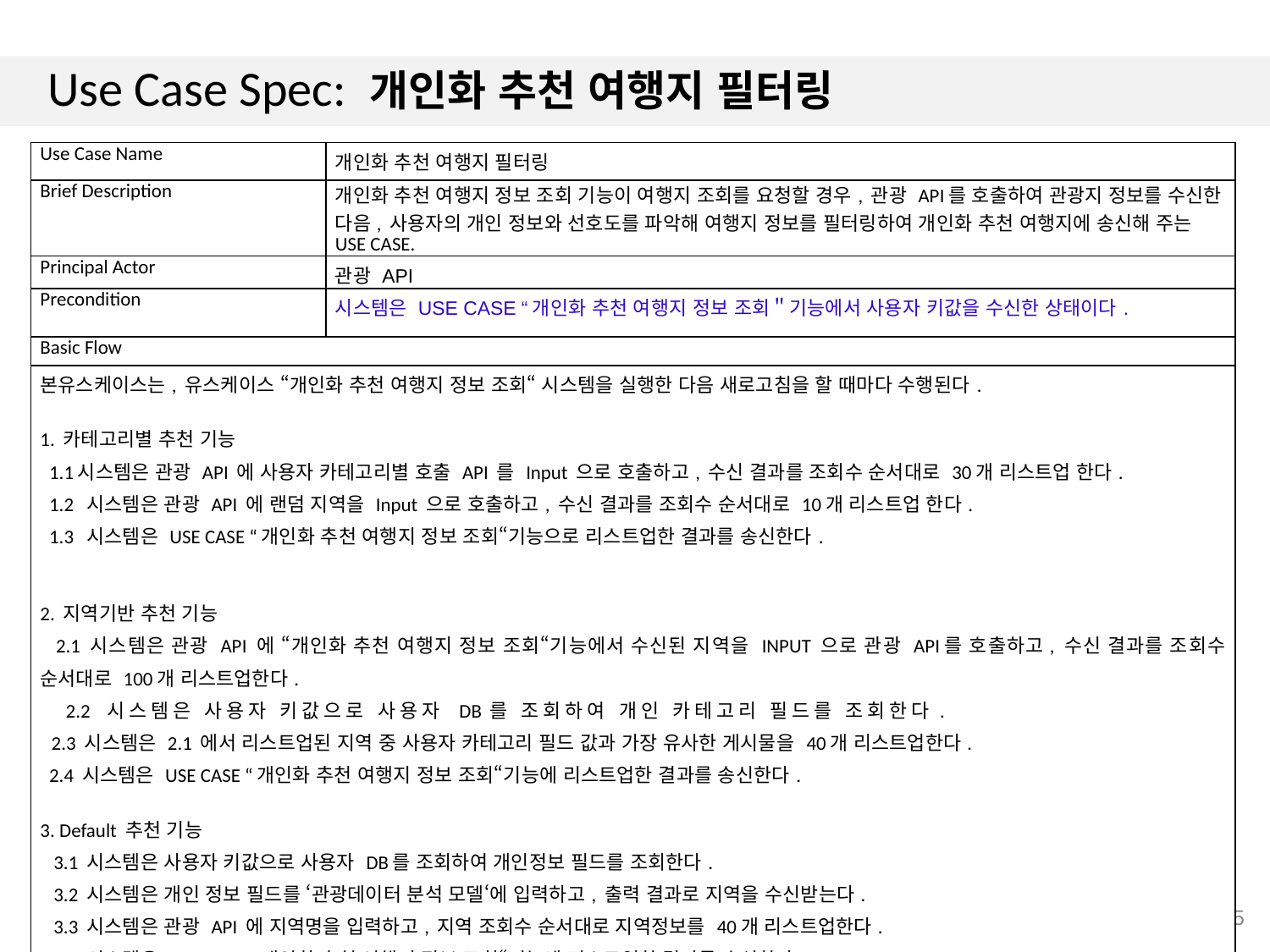

# Use Case Spec: 개인화 추천 여행지 필터링
| Use Case Name | 개인화 추천 여행지 필터링 |
| --- | --- |
| Brief Description | 개인화 추천 여행지 정보 조회 기능이 여행지 조회를 요청할 경우, 관광 API를 호출하여 관광지 정보를 수신한 다음, 사용자의 개인 정보와 선호도를 파악해 여행지 정보를 필터링하여 개인화 추천 여행지에 송신해 주는 USE CASE. |
| Principal Actor | 관광 API |
| Precondition | 시스템은 USE CASE “개인화 추천 여행지 정보 조회＂기능에서 사용자 키값을 수신한 상태이다. |
| Basic Flow |  |
| 본유스케이스는, 유스케이스 “개인화 추천 여행지 정보 조회“ 시스템을 실행한 다음 새로고침을 할 때마다 수행된다. 1. 카테고리별 추천 기능 1.1시스템은 관광 API 에 사용자 카테고리별 호출 API 를 Input 으로 호출하고, 수신 결과를 조회수 순서대로 30개 리스트업 한다. 1.2 시스템은 관광 API 에 랜덤 지역을 Input 으로 호출하고, 수신 결과를 조회수 순서대로 10개 리스트업 한다. 1.3 시스템은 USE CASE “개인화 추천 여행지 정보 조회“기능으로 리스트업한 결과를 송신한다. 2. 지역기반 추천 기능 2.1 시스템은 관광 API 에 “개인화 추천 여행지 정보 조회“기능에서 수신된 지역을 INPUT 으로 관광 API를 호출하고, 수신 결과를 조회수 순서대로 100개 리스트업한다. 2.2 시스템은 사용자 키값으로 사용자 DB를 조회하여 개인 카테고리 필드를 조회한다. ㄴㅇㄹㄴㄹㄴㄹㅇㄴㄹㄴㄹ 2.3 시스템은 2.1 에서 리스트업된 지역 중 사용자 카테고리 필드 값과 가장 유사한 게시물을 40개 리스트업한다. 2.4 시스템은 USE CASE “개인화 추천 여행지 정보 조회“기능에 리스트업한 결과를 송신한다. 3. Default 추천 기능 3.1 시스템은 사용자 키값으로 사용자 DB를 조회하여 개인정보 필드를 조회한다. 3.2 시스템은 개인 정보 필드를 ‘관광데이터 분석 모델‘에 입력하고, 출력 결과로 지역을 수신받는다. 3.3 시스템은 관광 API 에 지역명을 입력하고, 지역 조회수 순서대로 지역정보를 40개 리스트업한다. 3.4 시스템은 USE CASE “개인화 추천 여행지 정보 조회“기능에 리스트업한 결과를 송신한다. |  |
5